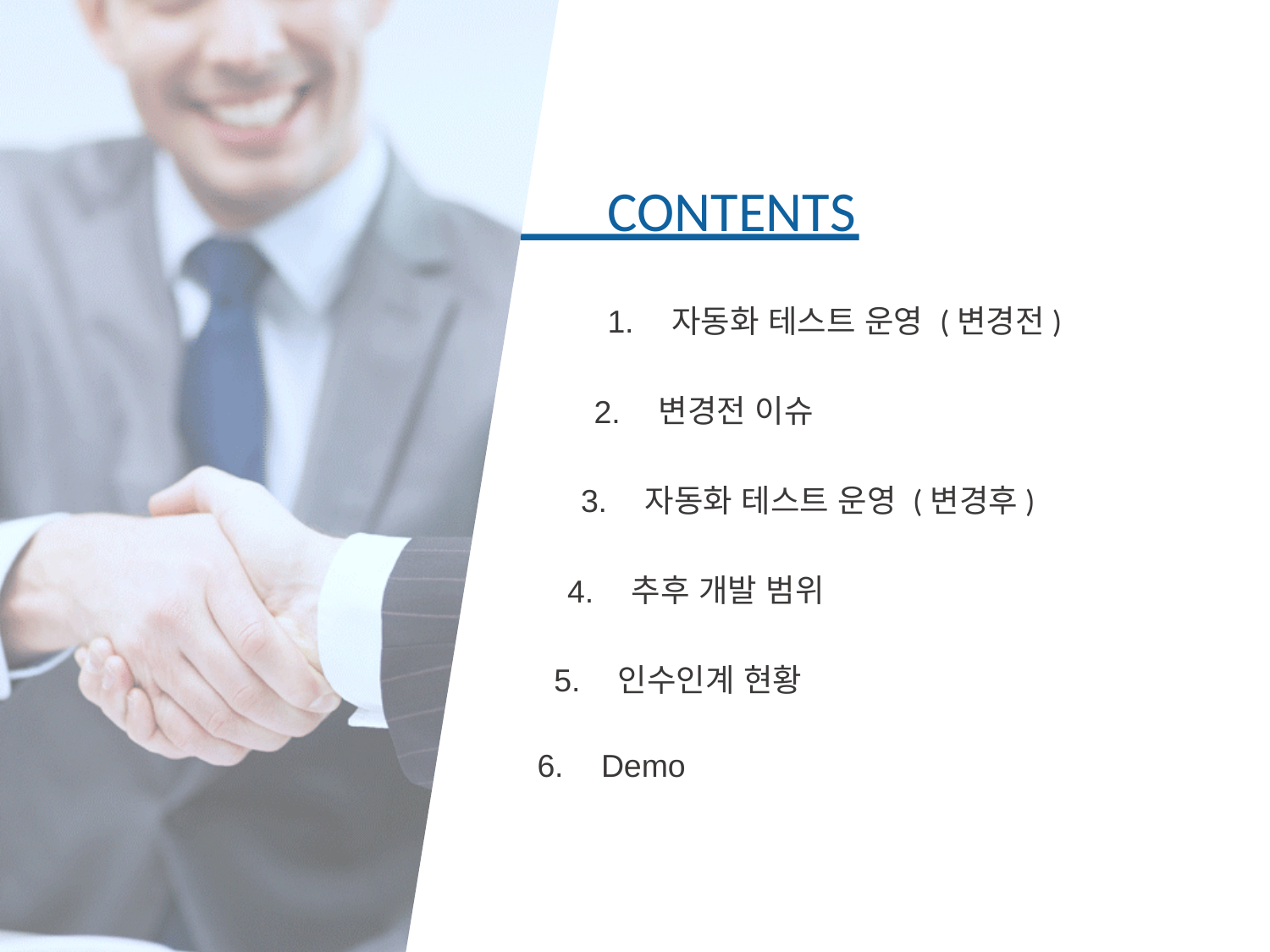

1.
자동화 테스트 운영 (변경전)
변경전 이슈
2.
3.
자동화 테스트 운영 (변경후)
추후 개발 범위
4.
5.
인수인계 현황
6.
Demo